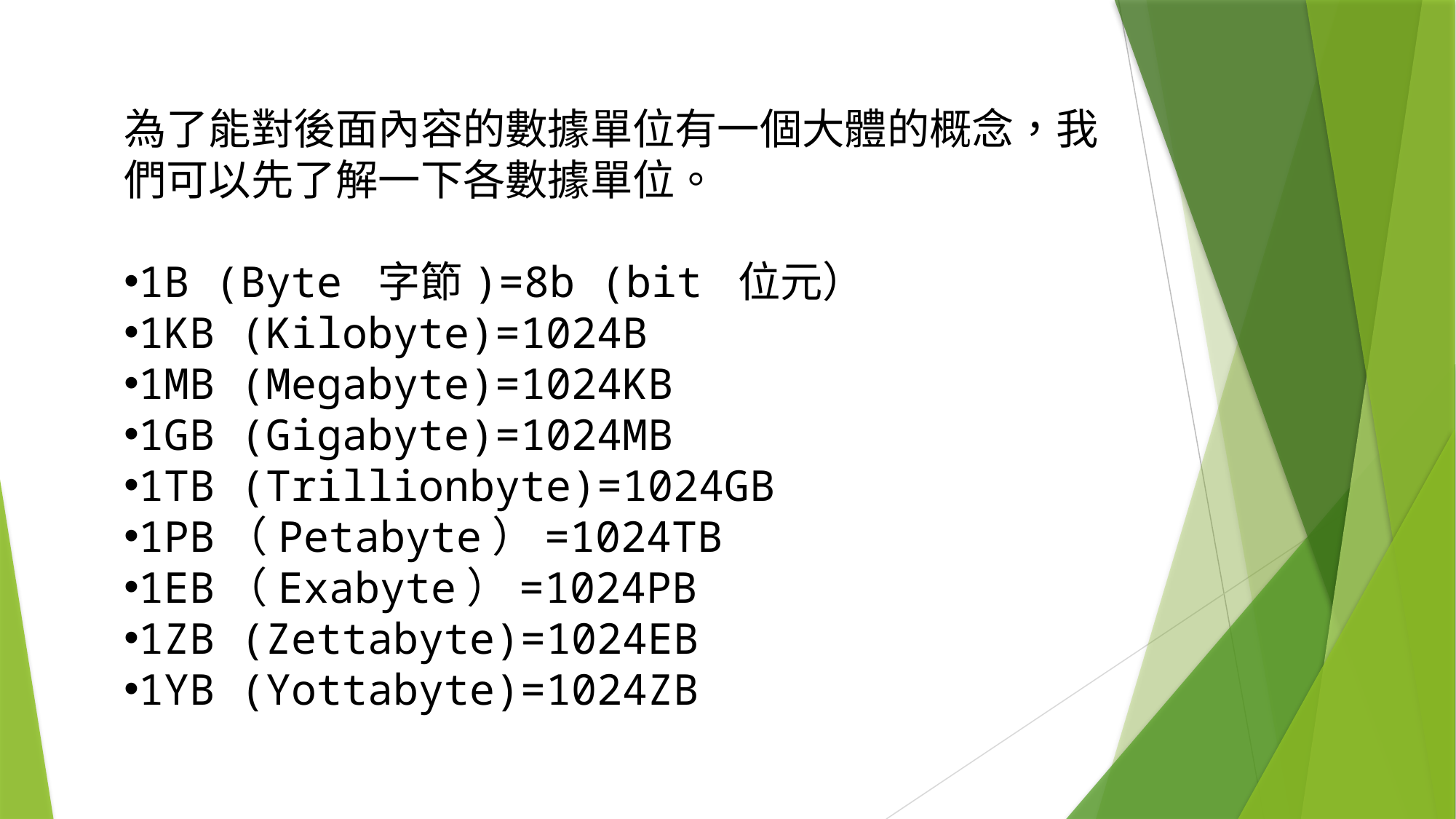

為了能對後面內容的數據單位有一個大體的概念，我們可以先了解一下各數據單位。

1B (Byte 字節)=8b (bit 位元）
1KB (Kilobyte)=1024B
1MB (Megabyte)=1024KB
1GB (Gigabyte)=1024MB
1TB (Trillionbyte)=1024GB
1PB（Petabyte）=1024TB
1EB（Exabyte）=1024PB
1ZB (Zettabyte)=1024EB
1YB (Yottabyte)=1024ZB